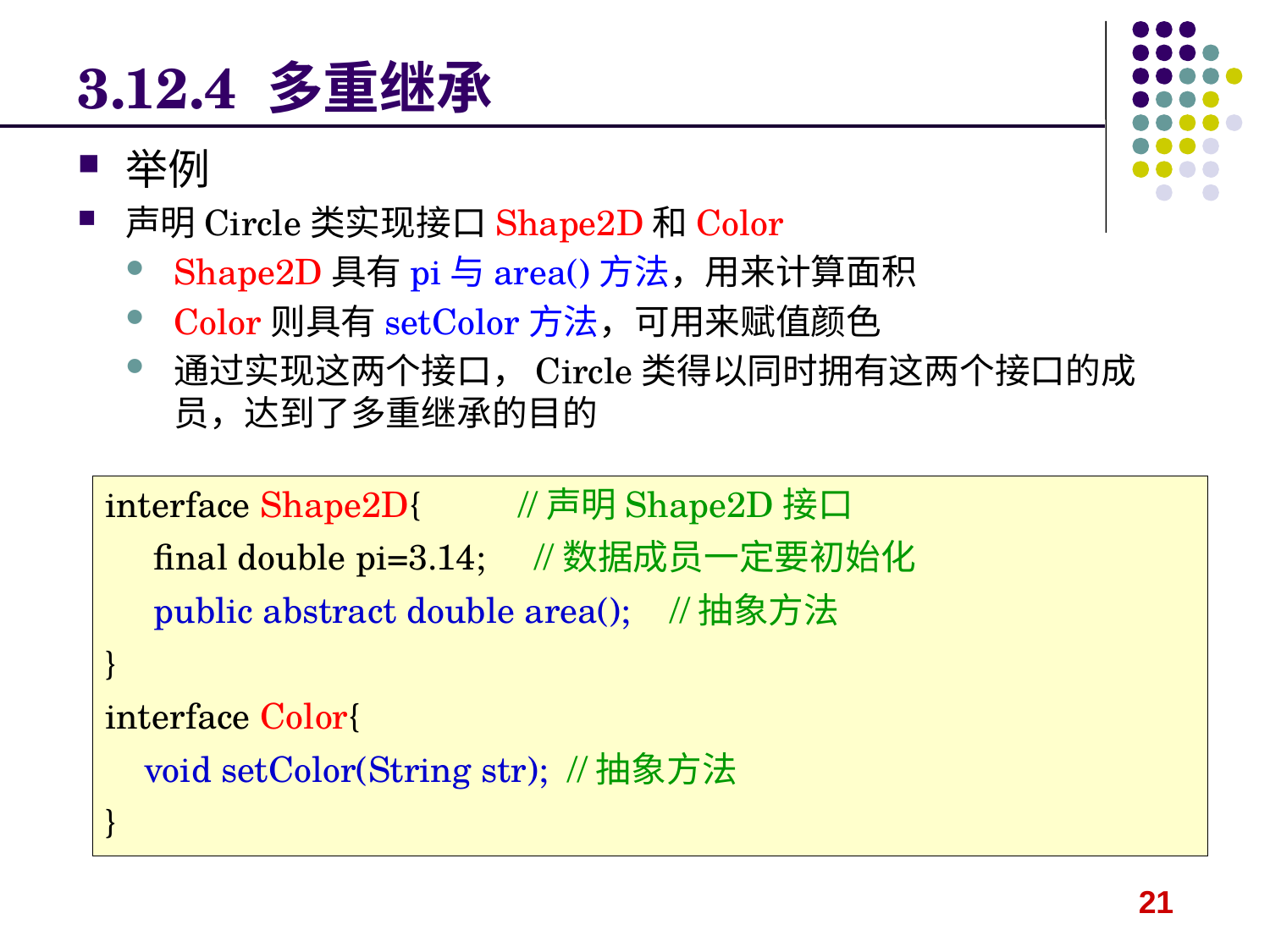

# 3.12.4 多重继承
举例
声明Circle类实现接口Shape2D和Color
Shape2D具有pi与area()方法，用来计算面积
Color则具有setColor方法，可用来赋值颜色
通过实现这两个接口，Circle类得以同时拥有这两个接口的成员，达到了多重继承的目的
interface Shape2D{          //声明Shape2D接口
     final double pi=3.14;     //数据成员一定要初始化
     public abstract double area();    //抽象方法
}
interface Color{
    void setColor(String str);  //抽象方法
}